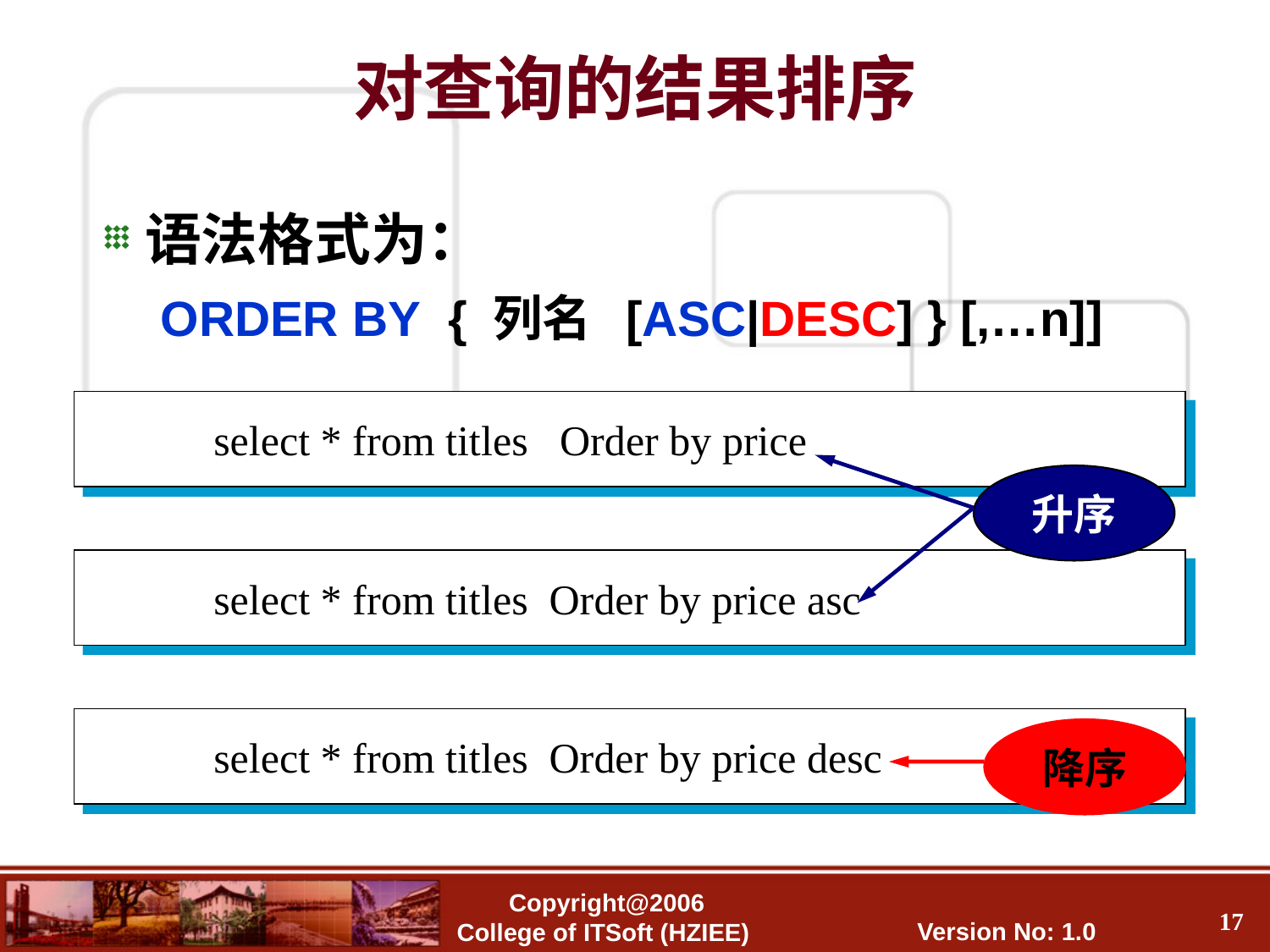

对查询的结果排序
语法格式为：
ORDER BY  { 列名  [ASC|DESC] } [,…n]]
select * from titles   Order by price

升序

select * from titles  Order by price asc
select * from titles  Order by price desc
降序